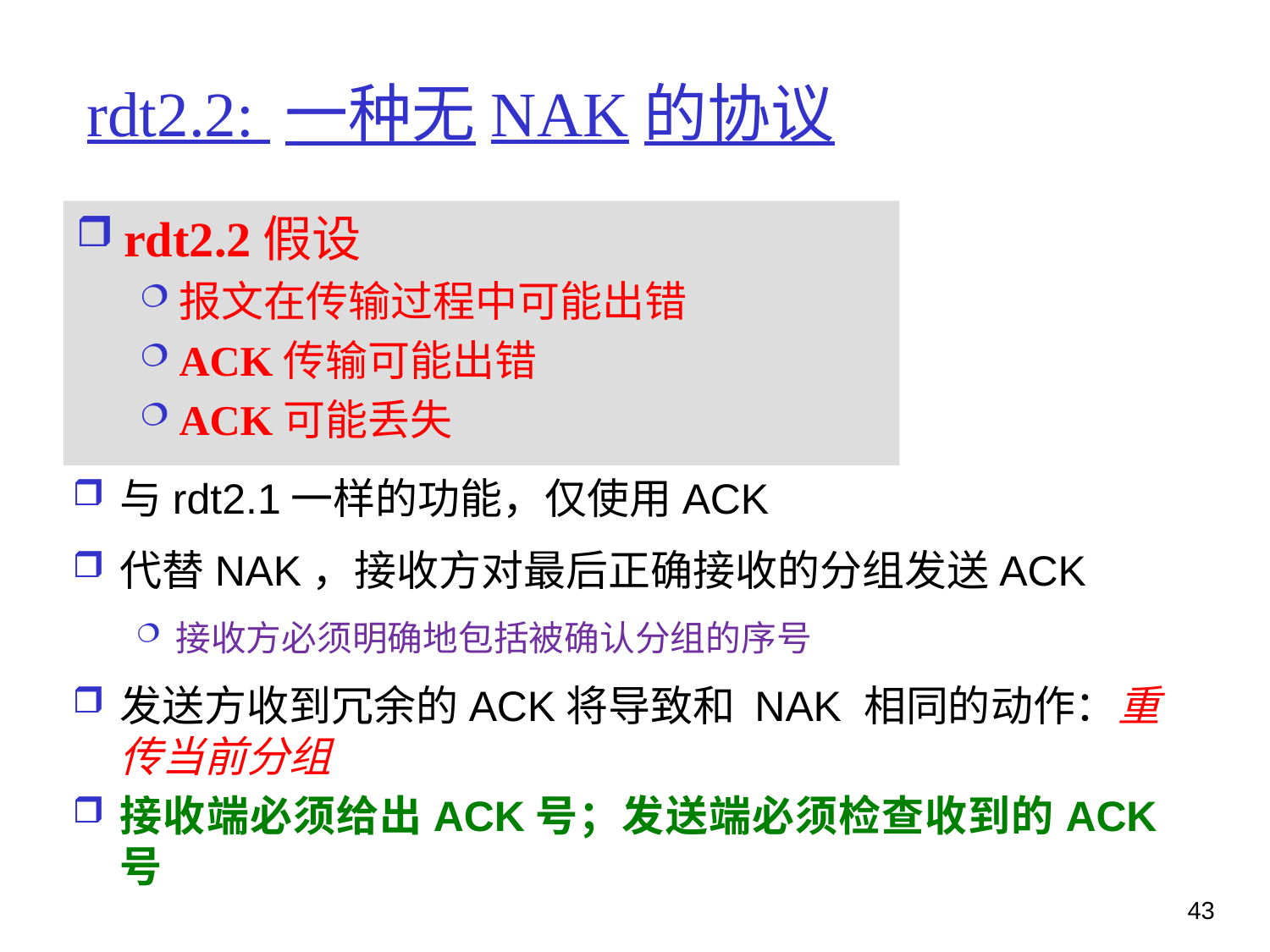

# rdt2.2: 一种无NAK的协议
rdt2.2假设
报文在传输过程中可能出错
ACK传输可能出错
ACK可能丢失
与rdt2.1一样的功能，仅使用ACK
代替NAK，接收方对最后正确接收的分组发送ACK
接收方必须明确地包括被确认分组的序号
发送方收到冗余的ACK将导致和 NAK 相同的动作：重传当前分组
接收端必须给出ACK号；发送端必须检查收到的ACK号
43